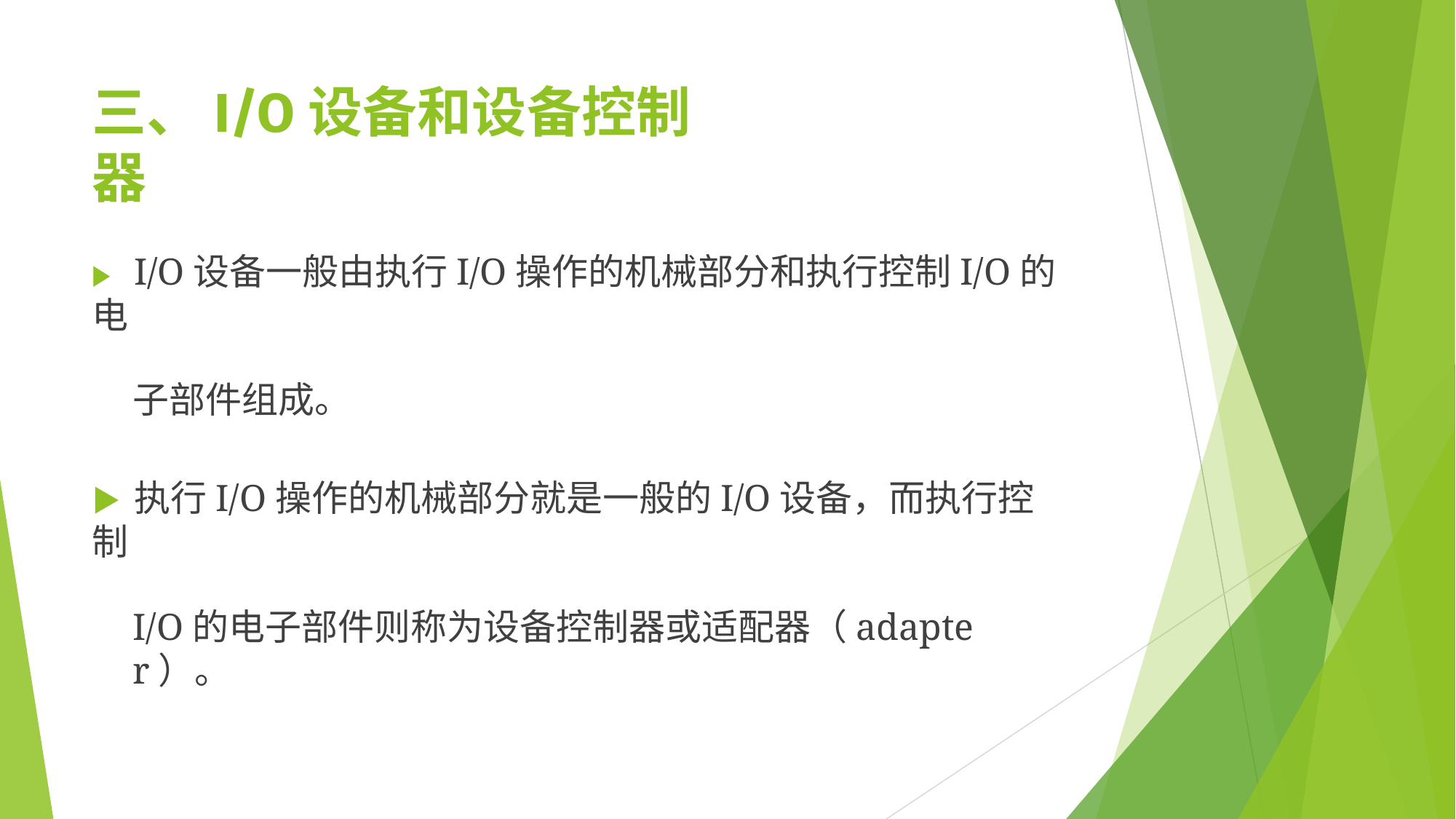

# 三、I/O设备和设备控制器
▶	I/O设备一般由执行I/O操作的机械部分和执行控制I/O的电

子部件组成。

▶	执行I/O操作的机械部分就是一般的I/O设备，而执行控制

I/O的电子部件则称为设备控制器或适配器（adapter）。